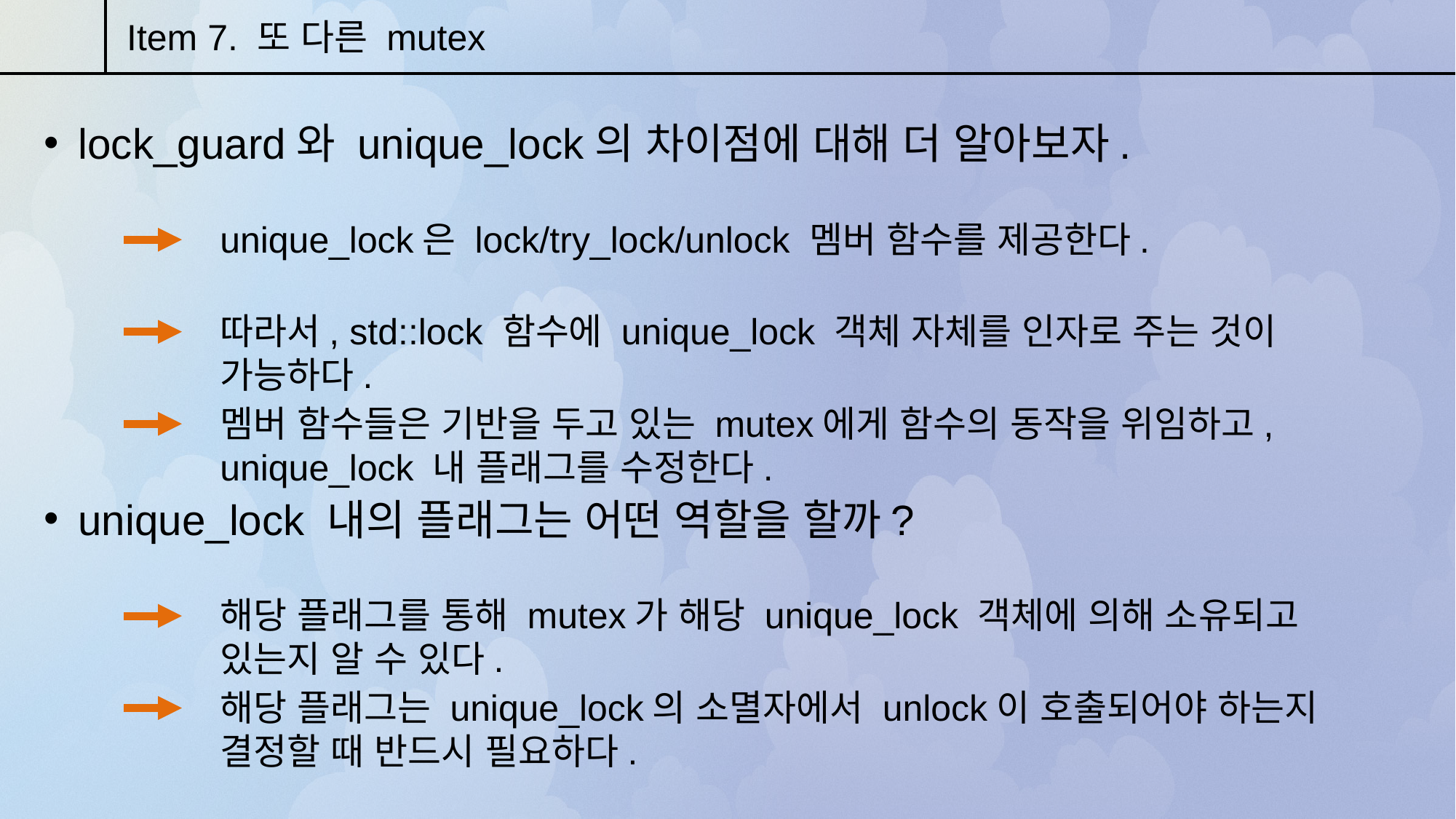

Item 7. 또 다른 mutex
lock_guard와 unique_lock의 차이점에 대해 더 알아보자.
unique_lock은 lock/try_lock/unlock 멤버 함수를 제공한다.
따라서, std::lock 함수에 unique_lock 객체 자체를 인자로 주는 것이 가능하다.
멤버 함수들은 기반을 두고 있는 mutex에게 함수의 동작을 위임하고, unique_lock 내 플래그를 수정한다.
unique_lock 내의 플래그는 어떤 역할을 할까?
해당 플래그를 통해 mutex가 해당 unique_lock 객체에 의해 소유되고 있는지 알 수 있다.
해당 플래그는 unique_lock의 소멸자에서 unlock이 호출되어야 하는지 결정할 때 반드시 필요하다.